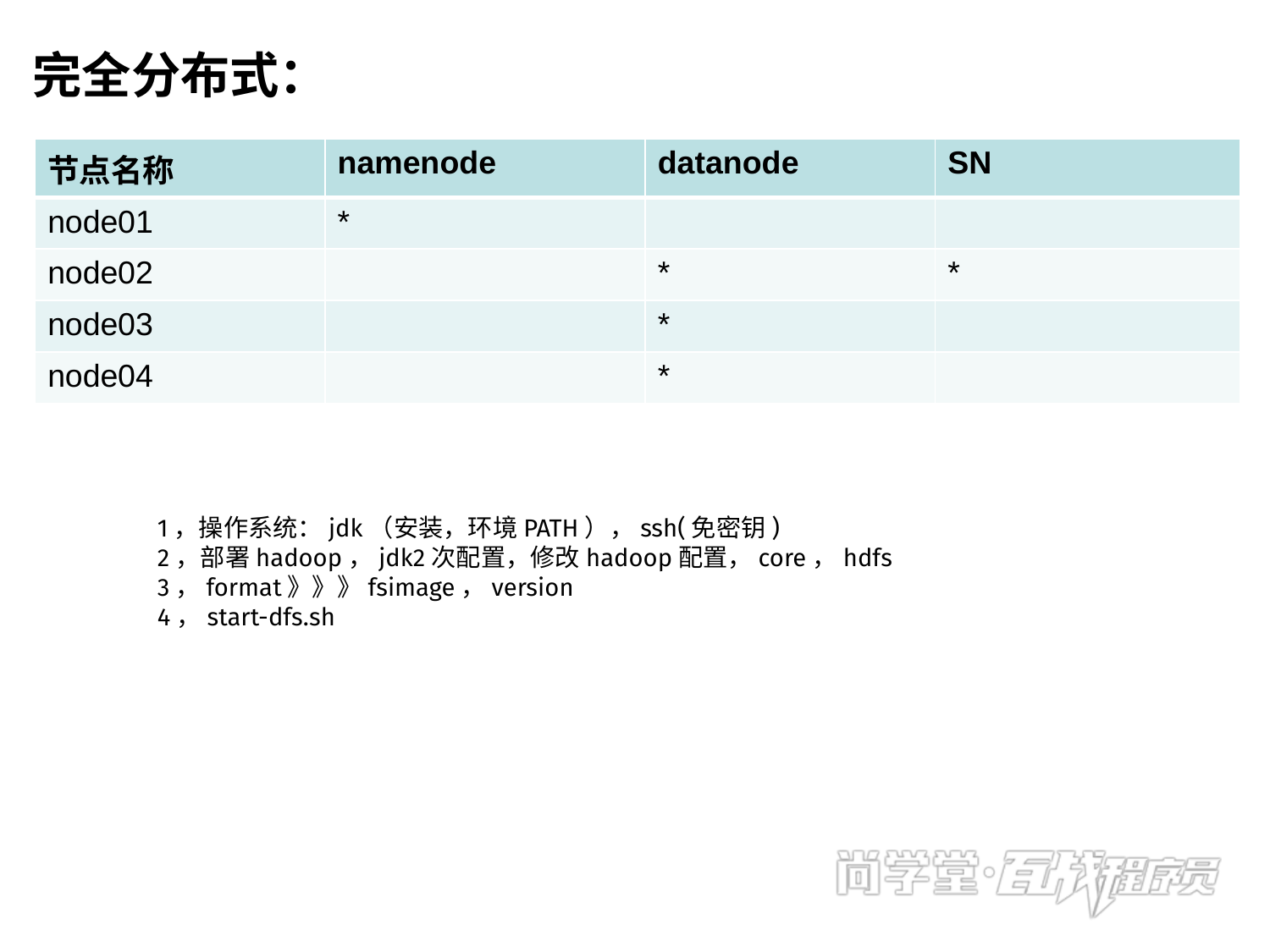

# 完全分布式：
| 节点名称 | namenode | datanode | SN |
| --- | --- | --- | --- |
| node01 | \* |  |  |
| node02 |  | \* | \* |
| node03 |  | \* |  |
| node04 |  | \* |  |
1，操作系统：jdk（安装，环境PATH），ssh(免密钥)
2，部署hadoop，jdk2次配置，修改hadoop配置，core，hdfs
3，format》》》fsimage，version
4，start-dfs.sh